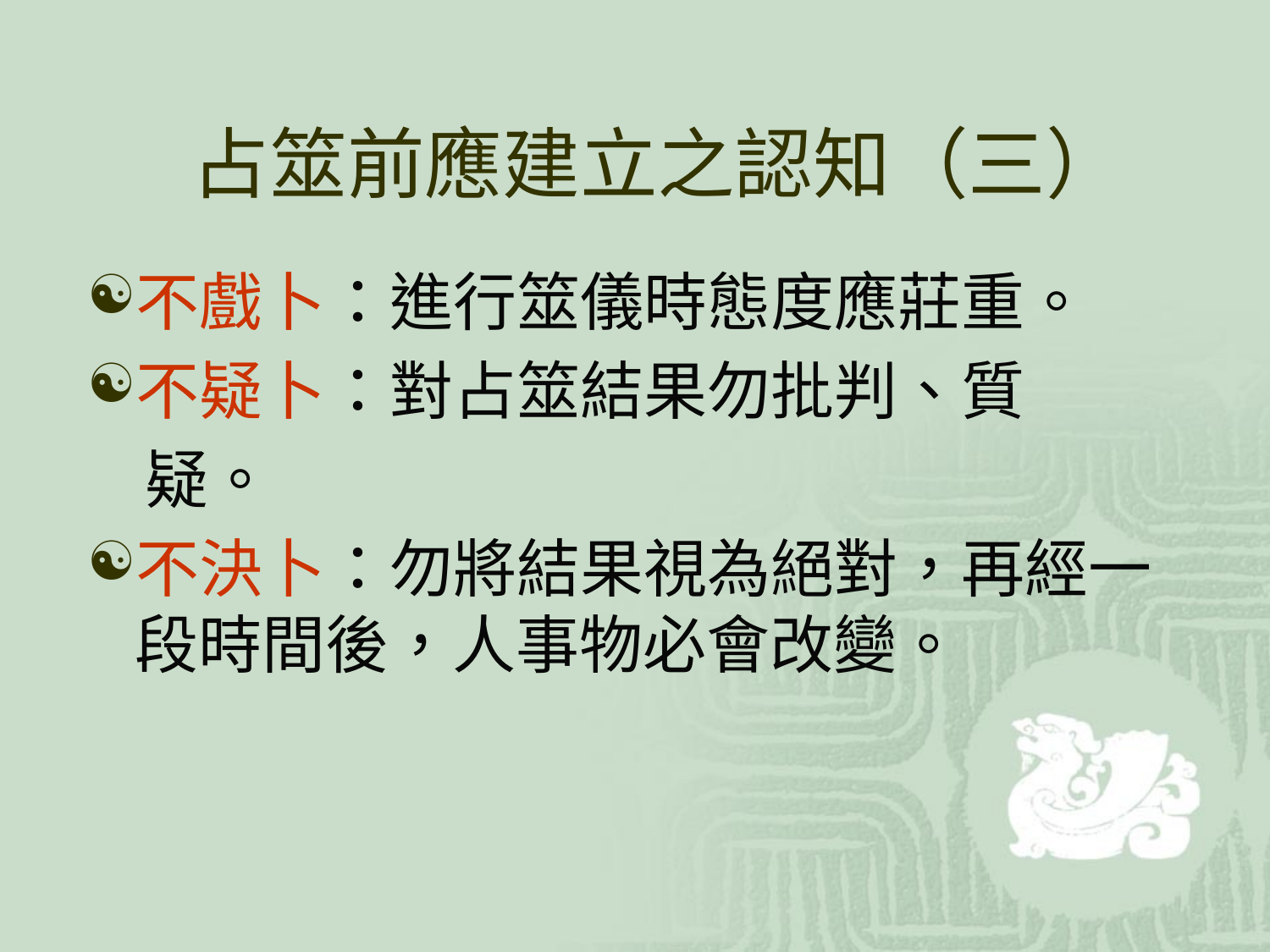

# 占筮前應建立之認知（三）
不戲卜：進行筮儀時態度應莊重。
不疑卜：對占筮結果勿批判、質
   疑。
不決卜：勿將結果視為絕對，再經一段時間後，人事物必會改變。